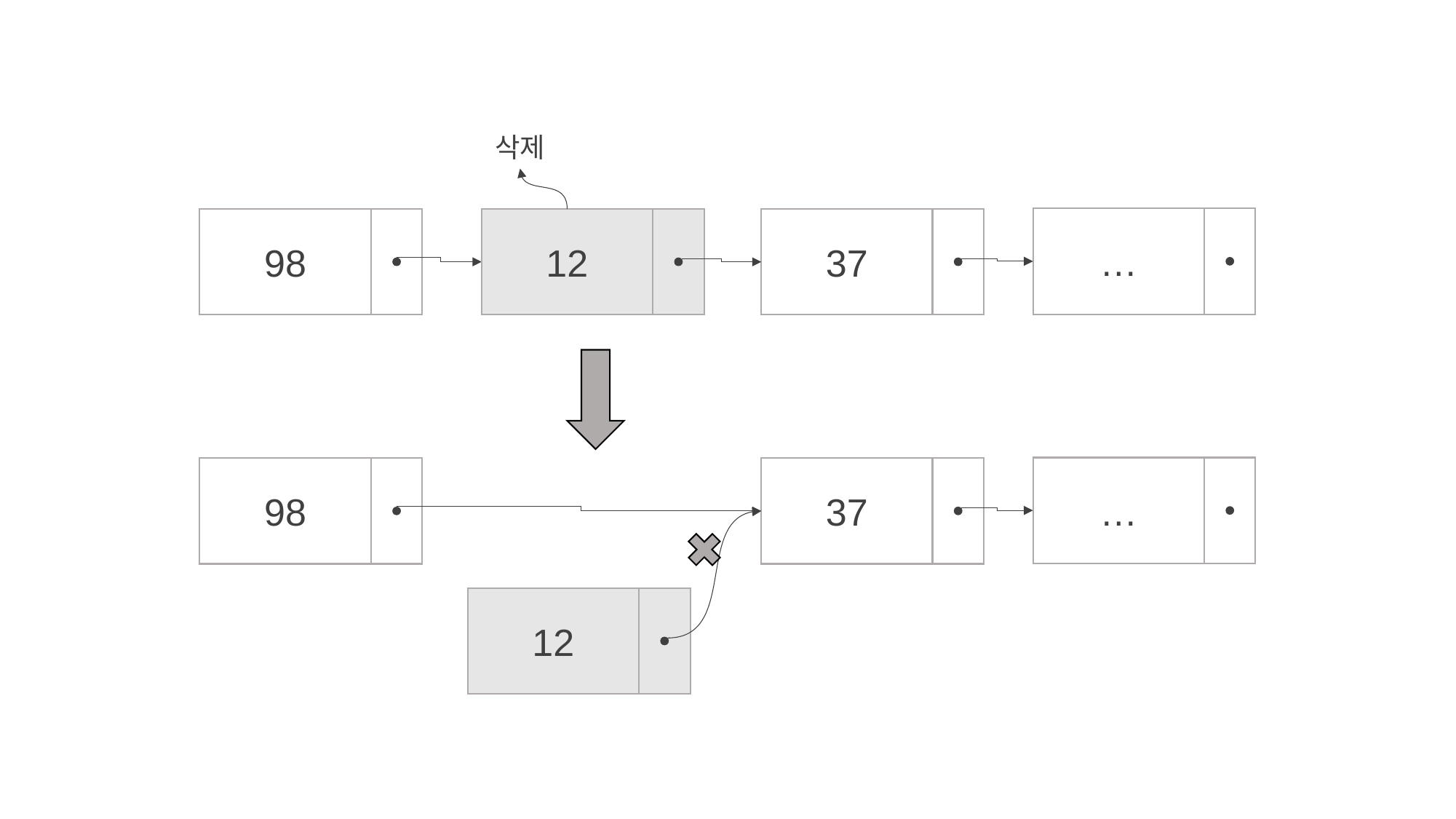

삭제

…

98

12

37

…

98

37

12